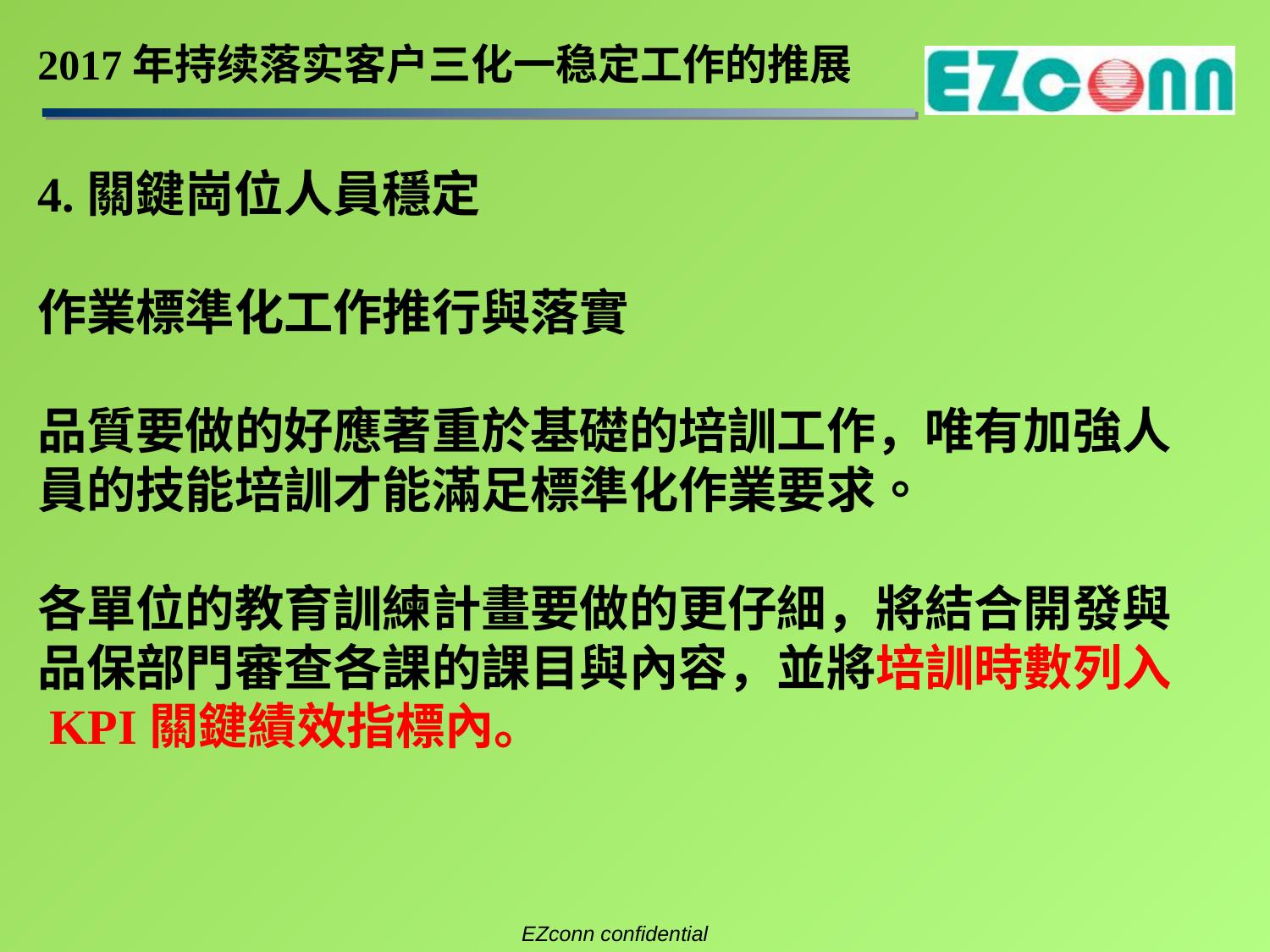

# 2017年持续落实客户三化一稳定工作的推展
4.關鍵崗位人員穩定

作業標準化工作推行與落實

品質要做的好應著重於基礎的培訓工作，唯有加強人員的技能培訓才能滿足標準化作業要求。

各單位的教育訓練計畫要做的更仔細，將結合開發與品保部門審查各課的課目與內容，並將培訓時數列入
 KPI關鍵績效指標內。